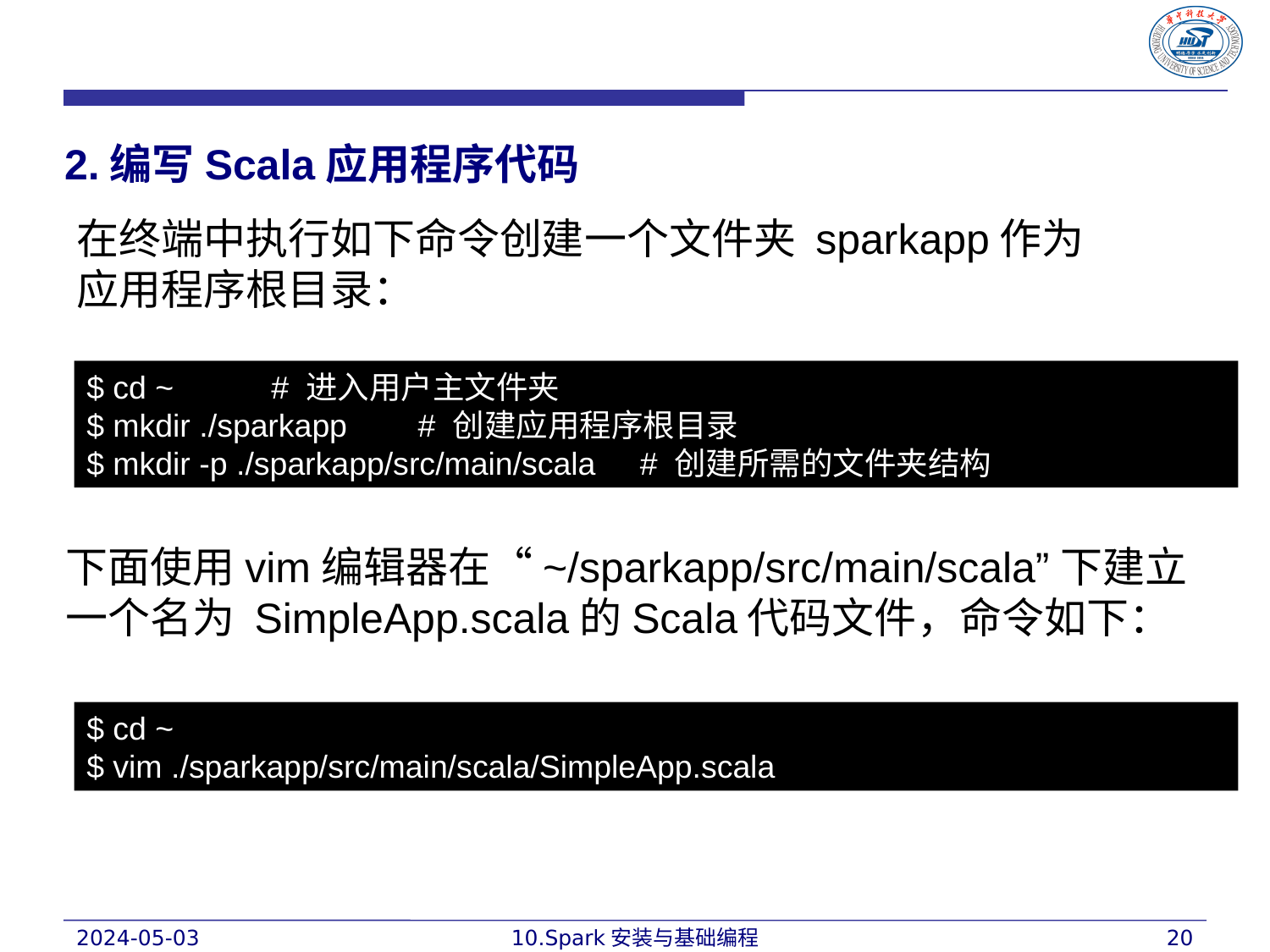

2.编写Scala应用程序代码
在终端中执行如下命令创建一个文件夹 sparkapp作为应用程序根目录：
$ cd ~           # 进入用户主文件夹
$ mkdir ./sparkapp        # 创建应用程序根目录
$ mkdir -p ./sparkapp/src/main/scala     # 创建所需的文件夹结构
下面使用vim编辑器在“~/sparkapp/src/main/scala”下建立一个名为 SimpleApp.scala的Scala代码文件，命令如下：
$ cd ~
$ vim ./sparkapp/src/main/scala/SimpleApp.scala
2024-05-03
10.Spark安装与基础编程
20